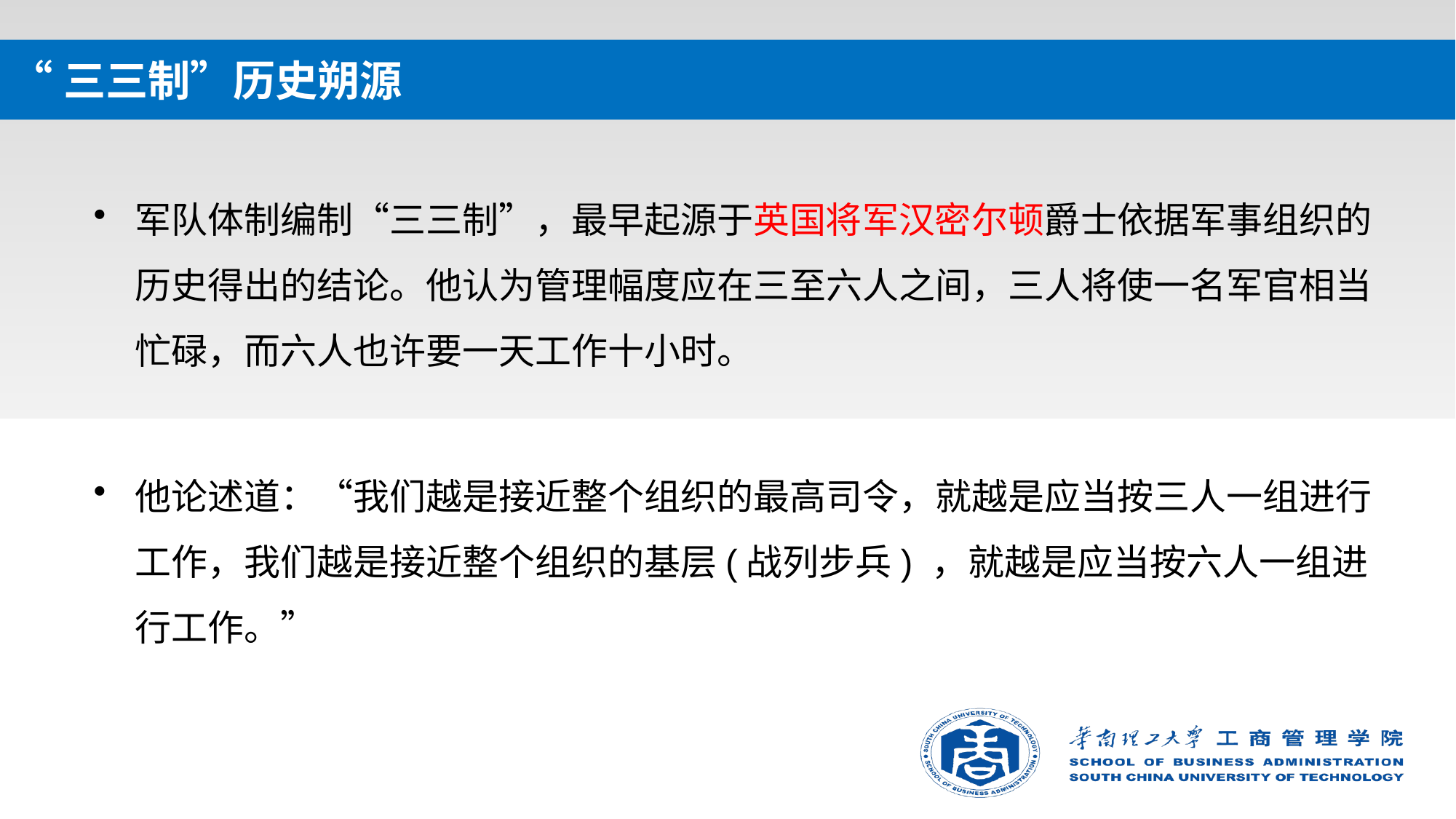

# “三三制”历史朔源
军队体制编制“三三制”，最早起源于英国将军汉密尔顿爵士依据军事组织的历史得出的结论。他认为管理幅度应在三至六人之间，三人将使一名军官相当忙碌，而六人也许要一天工作十小时。

他论述道：“我们越是接近整个组织的最高司令，就越是应当按三人一组进行工作，我们越是接近整个组织的基层(战列步兵) ，就越是应当按六人一组进行工作。”